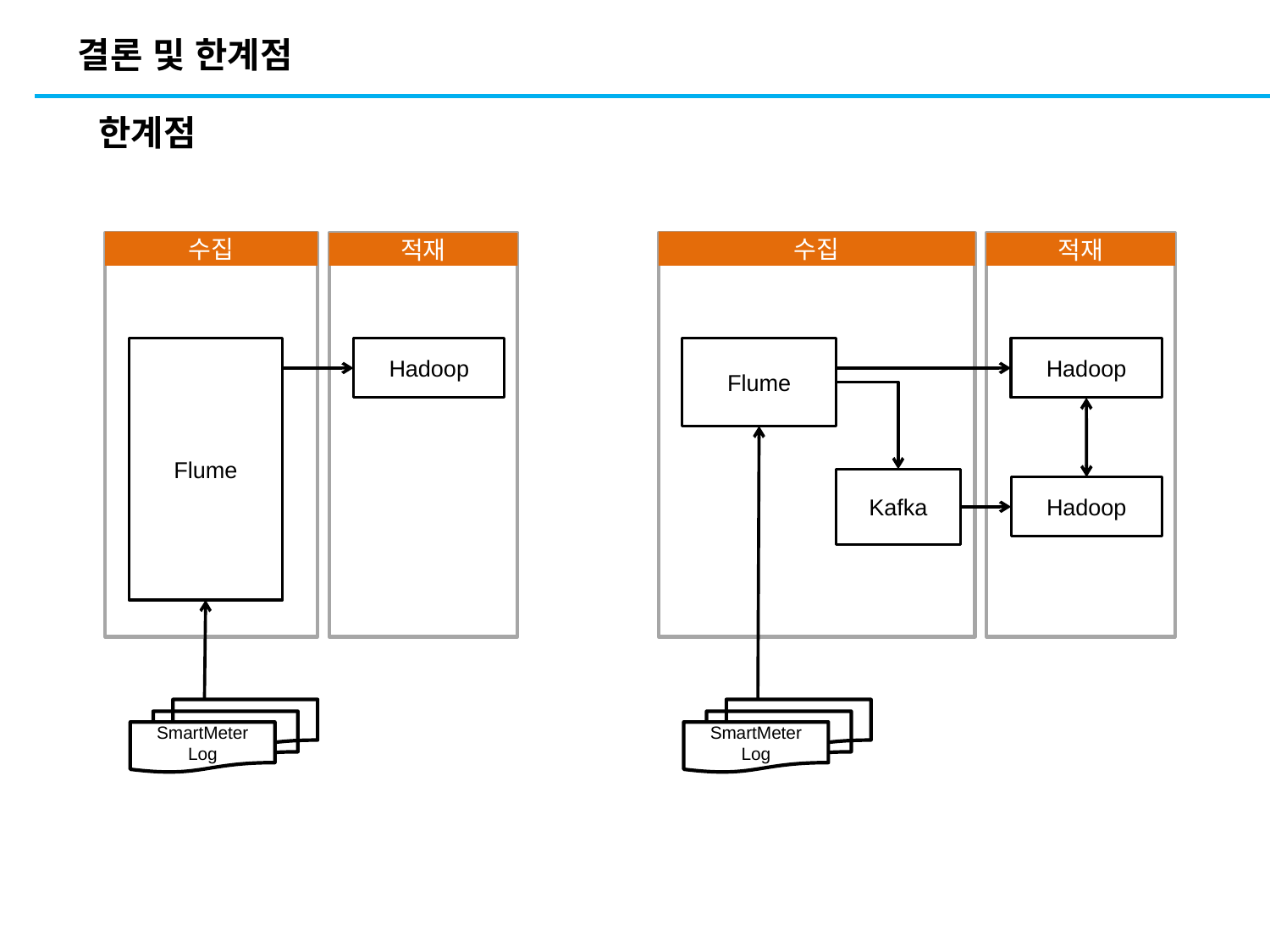

결론 및 한계점
한계점
수집

적재
Flume
Hadoop

SmartMeter
Log
수집

적재
Hadoop
Flume
Kafka
Hadoop

SmartMeter
Log